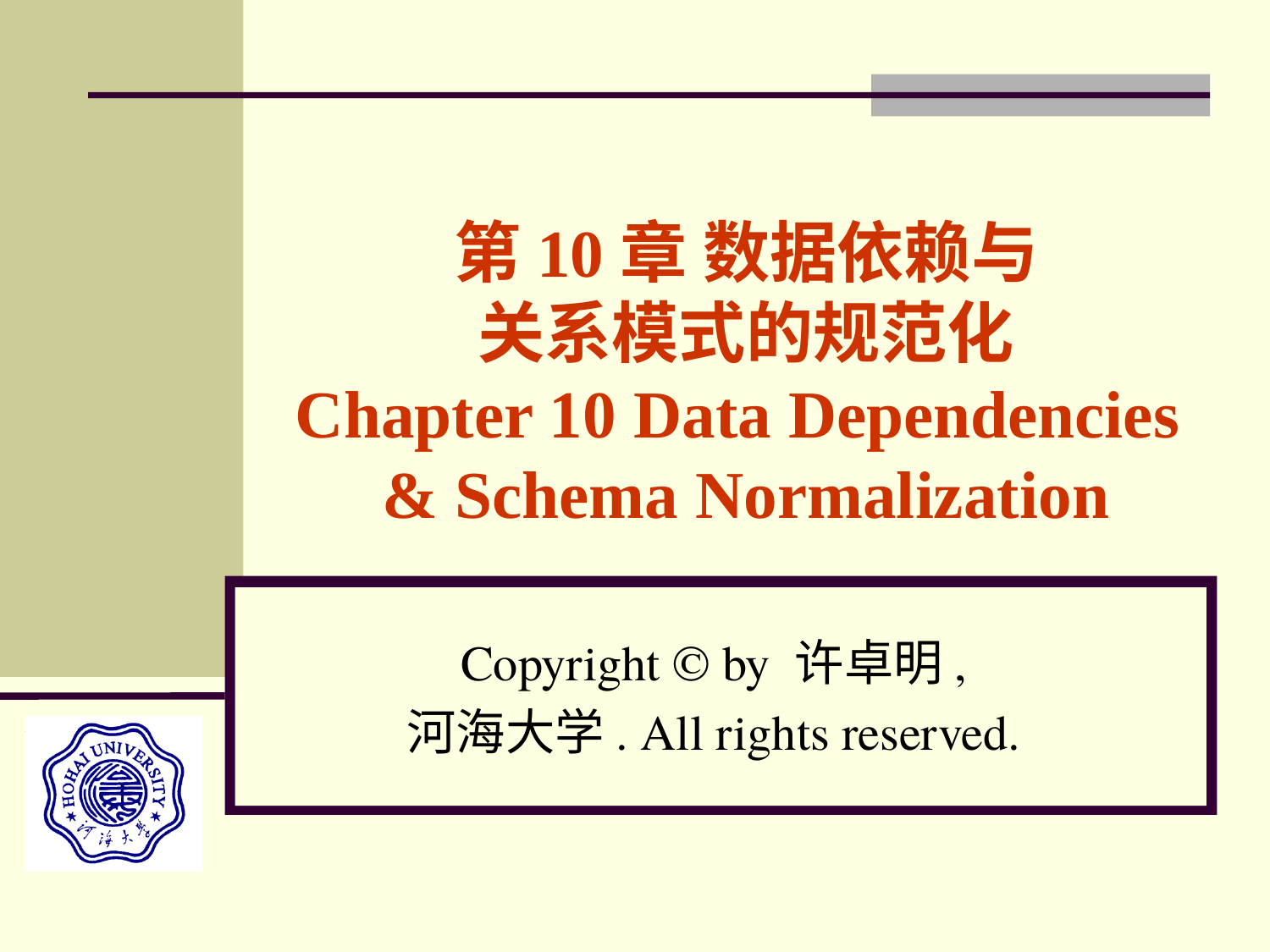

# 第10章 数据依赖与 关系模式的规范化 Chapter 10 Data Dependencies & Schema Normalization
Copyright © by 许卓明,
河海大学. All rights reserved.